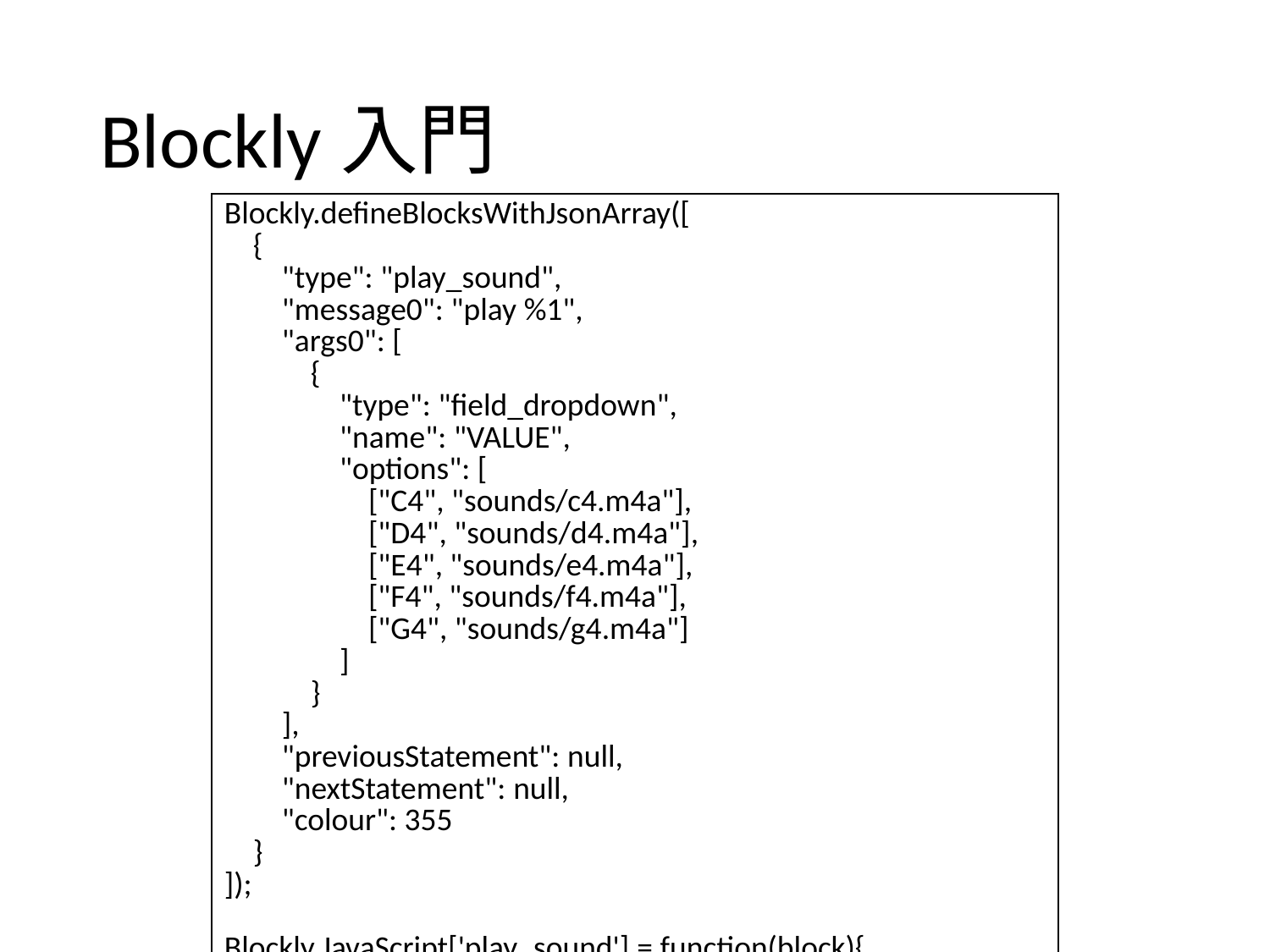

# Blockly入門
| Blockly.defineBlocksWithJsonArray([     {         "type": "play\_sound",         "message0": "play %1",         "args0": [             {                 "type": "field\_dropdown",                 "name": "VALUE",                 "options": [                     ["C4", "sounds/c4.m4a"],                     ["D4", "sounds/d4.m4a"],                     ["E4", "sounds/e4.m4a"],                     ["F4", "sounds/f4.m4a"],                     ["G4", "sounds/g4.m4a"]                 ]             }         ],         "previousStatement": null,         "nextStatement": null,         "colour": 355     } ]); Blockly.JavaScript['play\_sound'] = function(block){     let value = '\'' + block.getFieldValue('VALUE') + '\'';     return 'MusicMaker.queueSound(' + value + ');\n'; }; |
| --- |